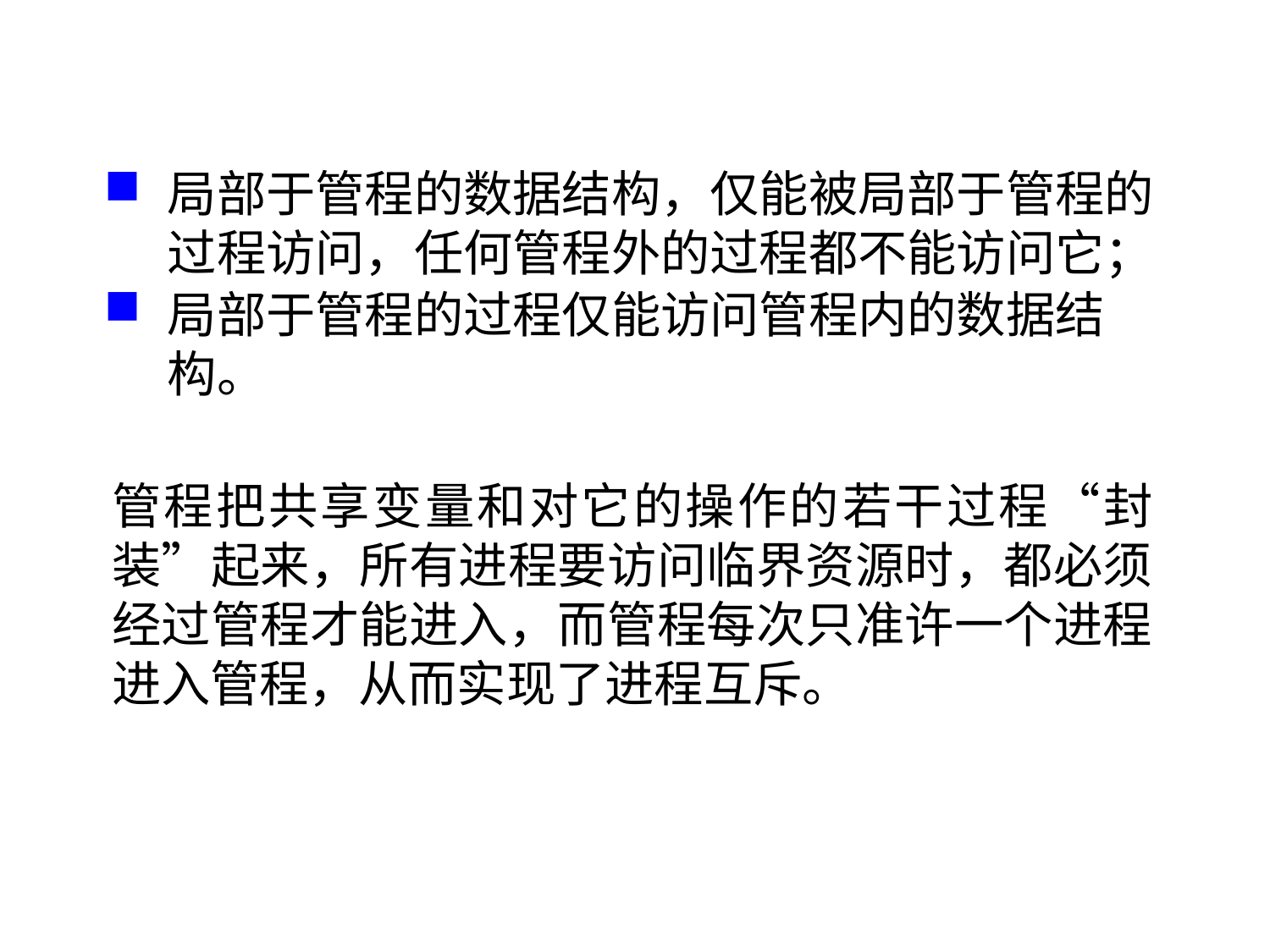

局部于管程的数据结构，仅能被局部于管程的过程访问，任何管程外的过程都不能访问它；
局部于管程的过程仅能访问管程内的数据结构。
管程把共享变量和对它的操作的若干过程“封装”起来，所有进程要访问临界资源时，都必须经过管程才能进入，而管程每次只准许一个进程进入管程，从而实现了进程互斥。